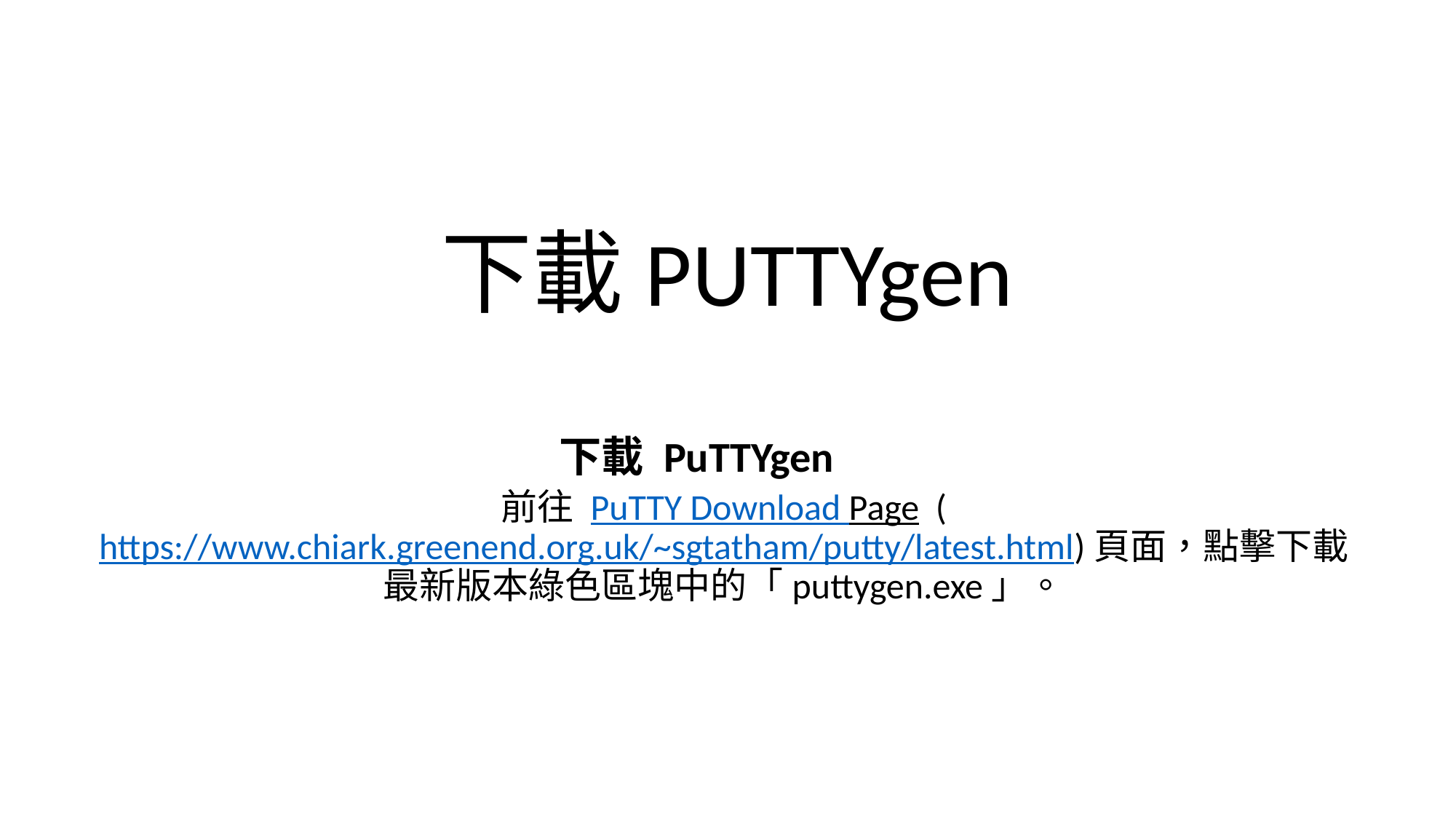

# 下載PUTTYgen
下載 PuTTYgen
前往 PuTTY Download Page  (https://www.chiark.greenend.org.uk/~sgtatham/putty/latest.html)頁面，點擊下載最新版本綠色區塊中的「puttygen.exe」。